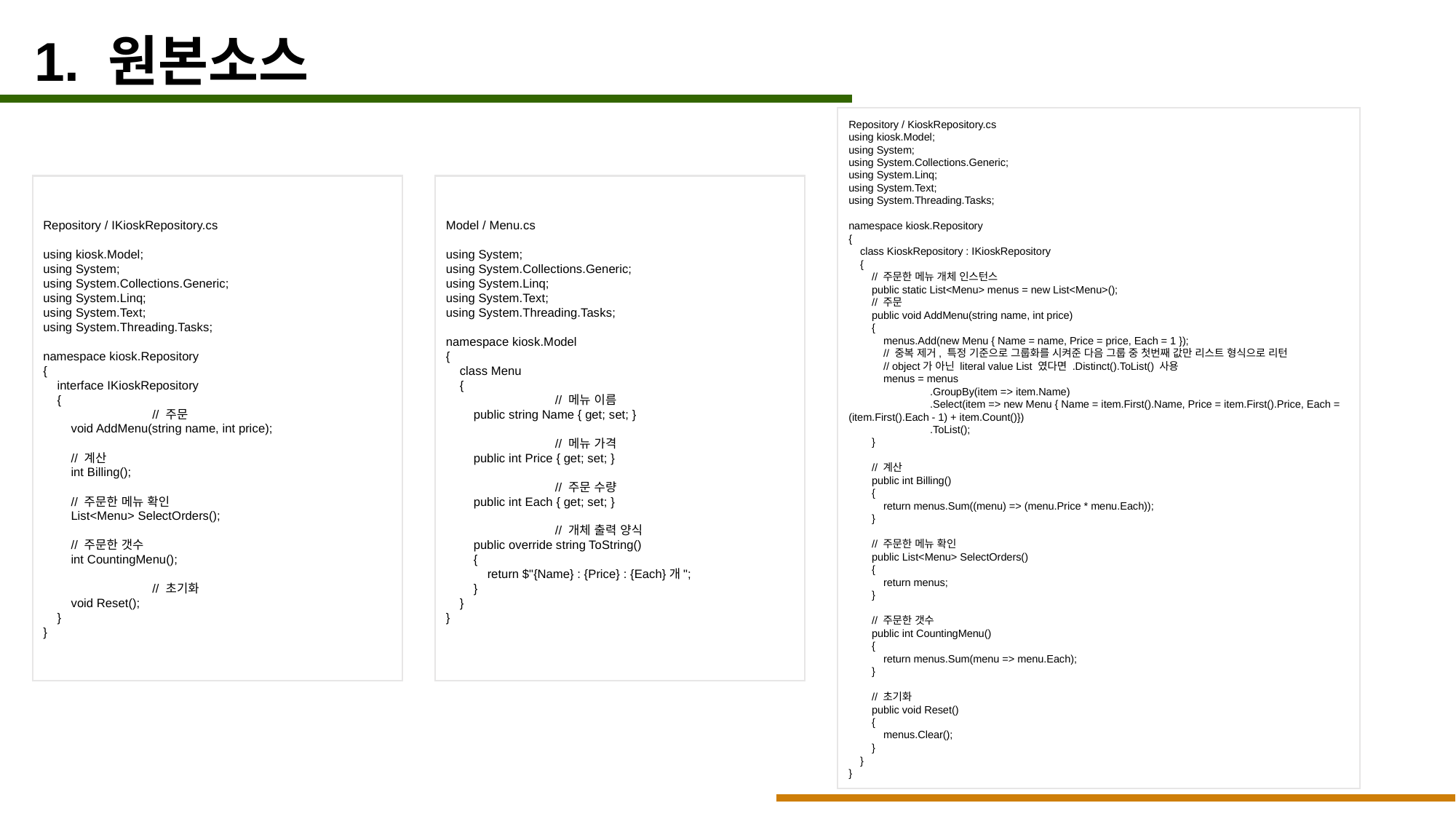

1. 원본소스
Repository / KioskRepository.cs
using kiosk.Model;
using System;
using System.Collections.Generic;
using System.Linq;
using System.Text;
using System.Threading.Tasks;

namespace kiosk.Repository
{
    class KioskRepository : IKioskRepository
    {
        // 주문한 메뉴 개체 인스턴스
        public static List<Menu> menus = new List<Menu>();
        // 주문
        public void AddMenu(string name, int price)
        {
            menus.Add(new Menu { Name = name, Price = price, Each = 1 });
            // 중복 제거, 특정 기준으로 그룹화를 시켜준 다음 그룹 중 첫번째 값만 리스트 형식으로 리턴
            // object가 아닌 literal value List 였다면 .Distinct().ToList() 사용
            menus = menus
                            .GroupBy(item => item.Name)
                            .Select(item => new Menu { Name = item.First().Name, Price = item.First().Price, Each = (item.First().Each - 1) + item.Count()})
                            .ToList();
        }

        // 계산
        public int Billing()
        {
            return menus.Sum((menu) => (menu.Price * menu.Each));
        }

        // 주문한 메뉴 확인
        public List<Menu> SelectOrders()
        {
            return menus;
        }

        // 주문한 갯수
        public int CountingMenu()
        {
            return menus.Sum(menu => menu.Each);
        }

        // 초기화
        public void Reset()
        {
            menus.Clear();
        }
    }
}
Repository / IKioskRepository.cs

using kiosk.Model;
using System;
using System.Collections.Generic;
using System.Linq;
using System.Text;
using System.Threading.Tasks;

namespace kiosk.Repository
{
    interface IKioskRepository
    {
    	// 주문
        void AddMenu(string name, int price);

        // 계산
        int Billing();

        // 주문한 메뉴 확인
        List<Menu> SelectOrders();

        // 주문한 갯수
        int CountingMenu();

	// 초기화
        void Reset();
    }
}
Model / Menu.cs

using System;
using System.Collections.Generic;
using System.Linq;
using System.Text;
using System.Threading.Tasks;

namespace kiosk.Model
{
    class Menu
    {
    	// 메뉴 이름
        public string Name { get; set; }

	// 메뉴 가격
        public int Price { get; set; }

	// 주문 수량
        public int Each { get; set; }

	// 개체 출력 양식
        public override string ToString()
        {
            return $"{Name} : {Price} : {Each}개";
        }
    }
}